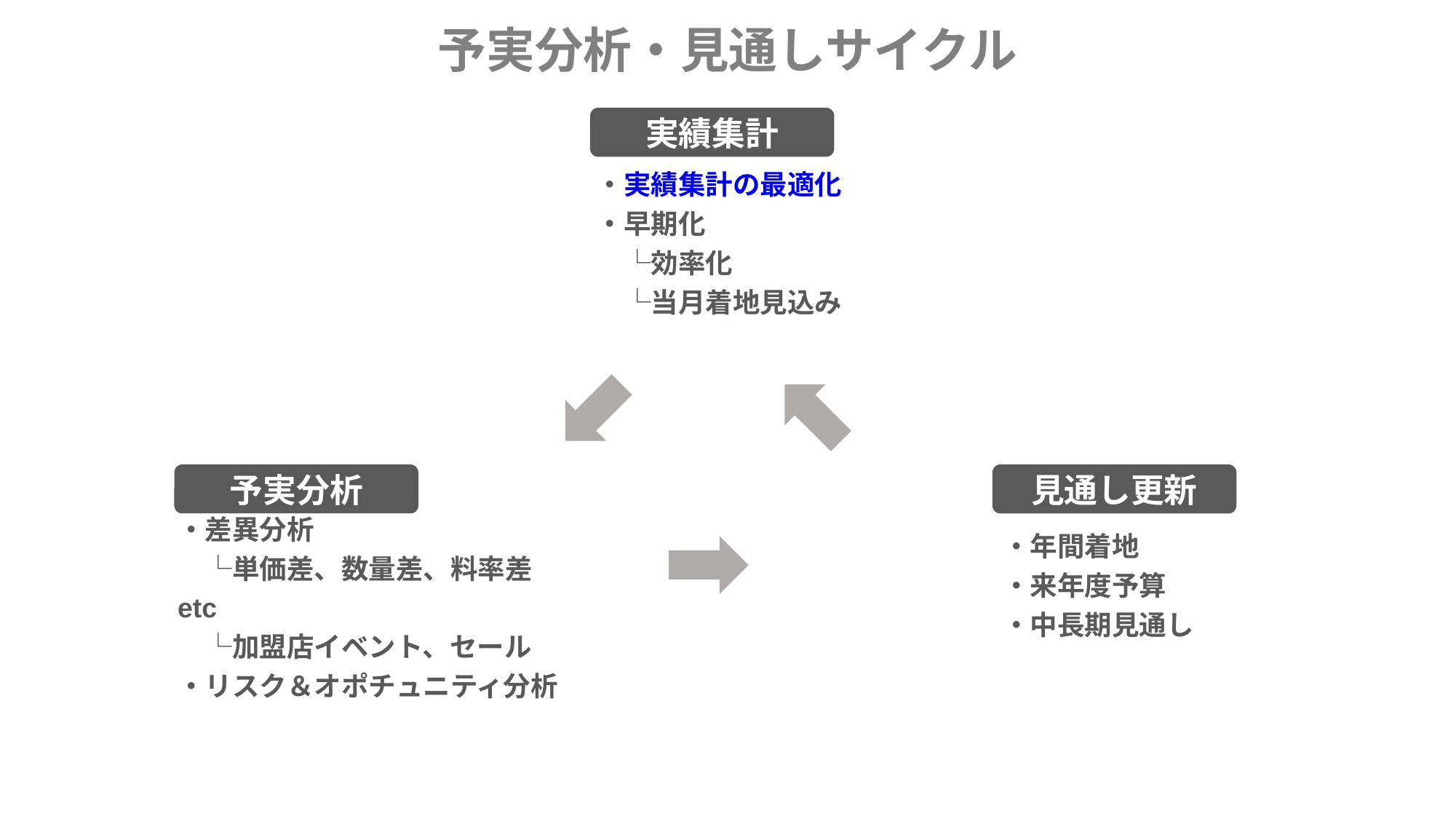

# 予実分析・見通しサイクル
実績集計
・実績集計の最適化
・早期化
　└効率化
　└当月着地見込み

予実分析
・差異分析
　└単価差、数量差、料率差etc
　└加盟店イベント、セール
・リスク＆オポチュニティ分析
見通し更新
・年間着地
・来年度予算
・中長期見通し